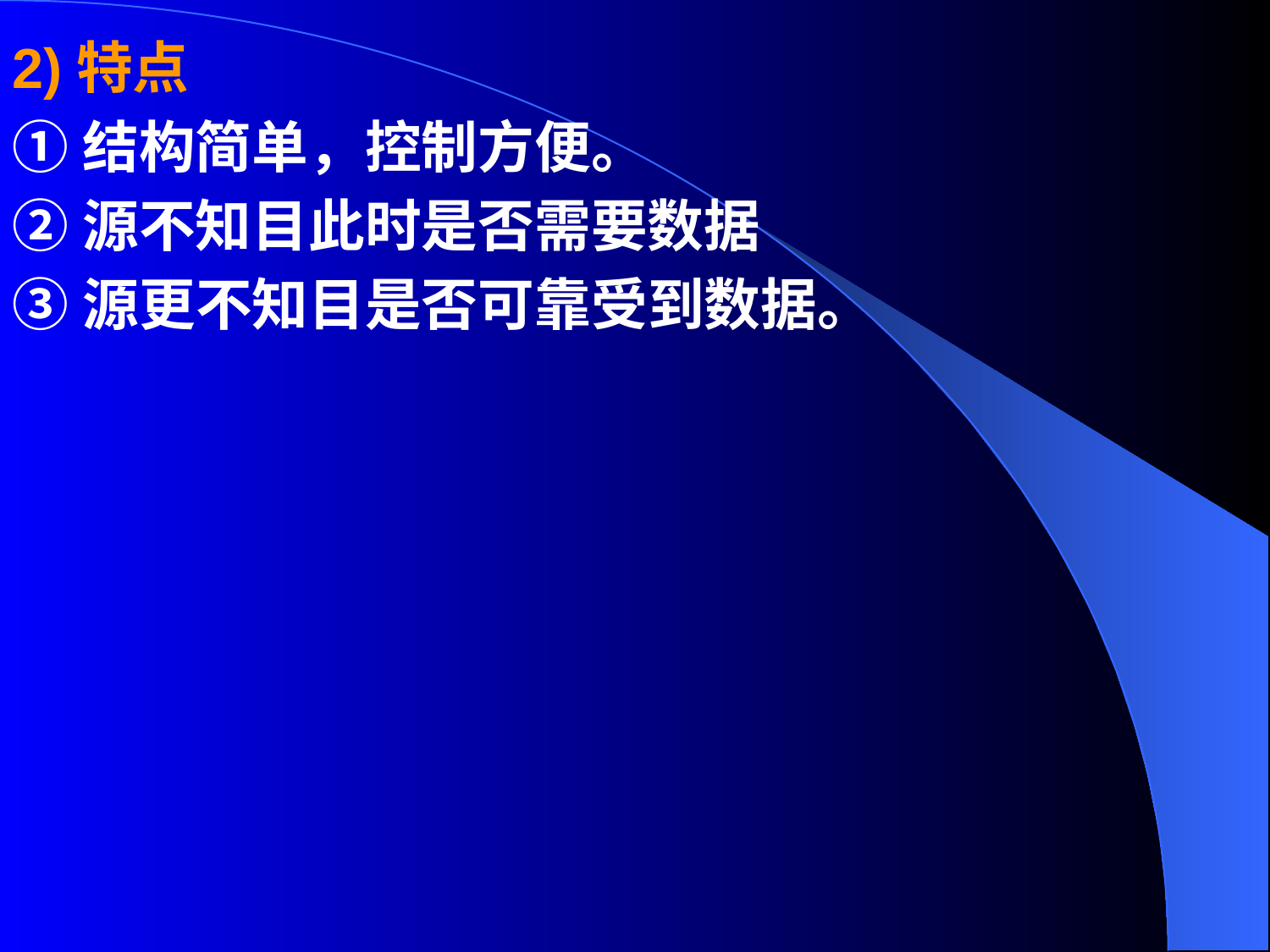

2)特点
①结构简单，控制方便。
②源不知目此时是否需要数据
③源更不知目是否可靠受到数据。
28